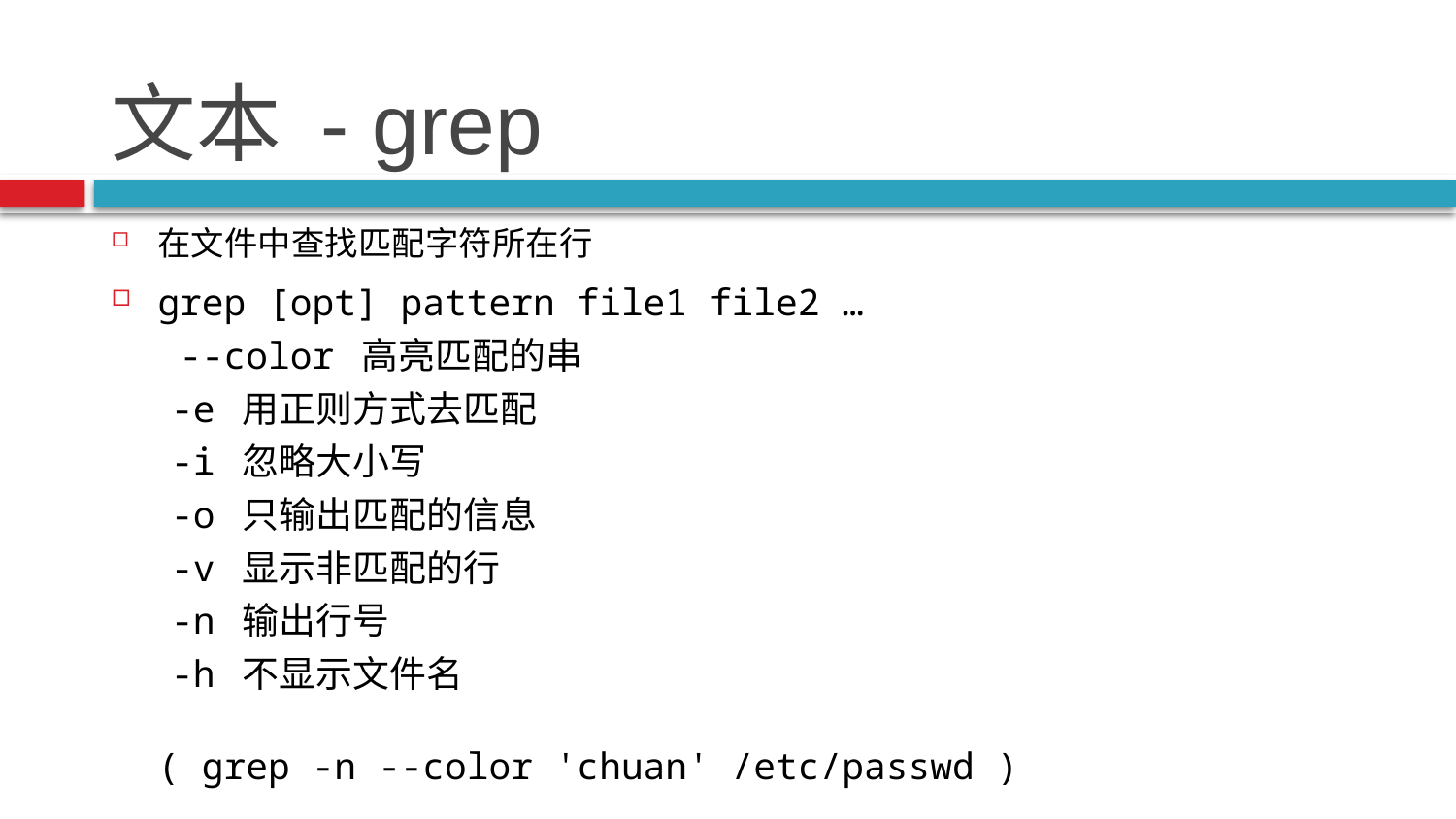

# 文本 - grep
在文件中查找匹配字符所在行
grep [opt] pattern file1 file2 …
 --color 高亮匹配的串
 -e 用正则方式去匹配
 -i 忽略大小写
 -o 只输出匹配的信息
 -v 显示非匹配的行
 -n 输出行号
 -h 不显示文件名
( grep -n --color 'chuan' /etc/passwd )